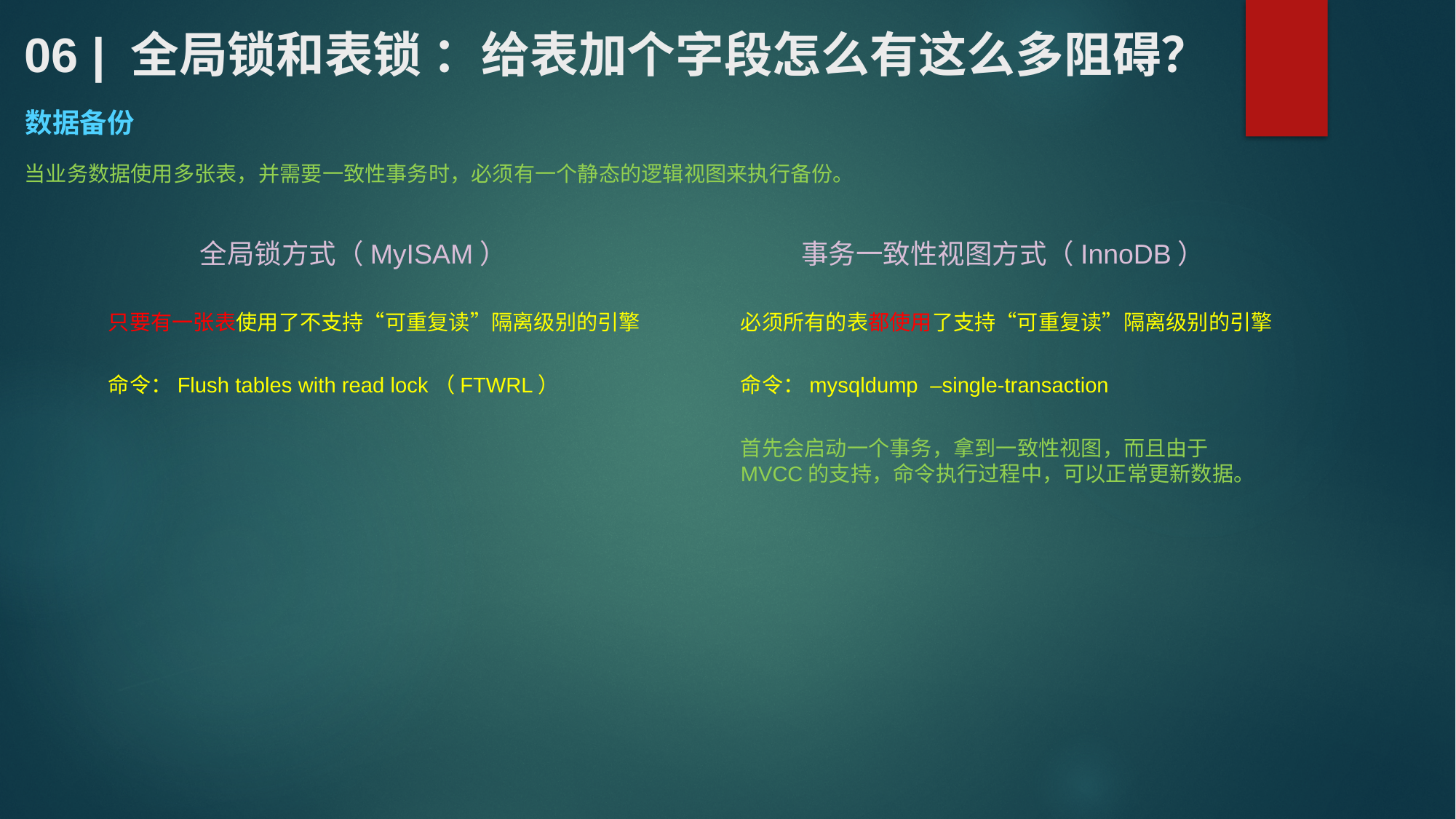

# 06 | 全局锁和表锁 ：给表加个字段怎么有这么多阻碍？
数据备份
当业务数据使用多张表，并需要一致性事务时，必须有一个静态的逻辑视图来执行备份。
全局锁方式（MyISAM）
事务一致性视图方式（InnoDB）
只要有一张表使用了不支持“可重复读”隔离级别的引擎
必须所有的表都使用了支持“可重复读”隔离级别的引擎
命令：Flush tables with read lock（FTWRL）
命令：mysqldump  –single-transaction
首先会启动一个事务，拿到一致性视图，而且由于MVCC的支持，命令执行过程中，可以正常更新数据。